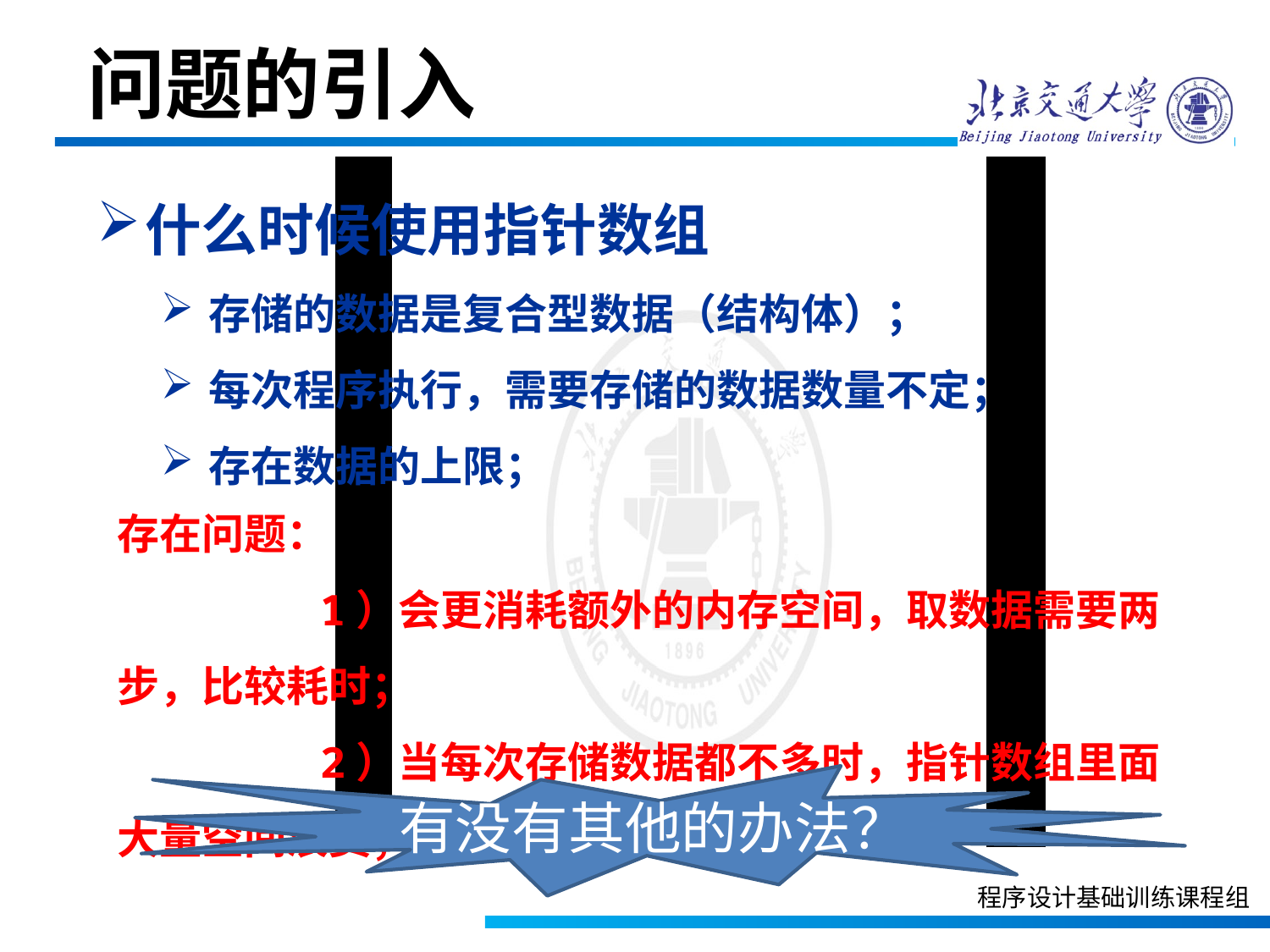

问题的引入
什么时候使用指针数组
存储的数据是复合型数据（结构体）；
每次程序执行，需要存储的数据数量不定；
存在数据的上限；
存在问题：
        1）会更消耗额外的内存空间，取数据需要两步，比较耗时；
        2）当每次存储数据都不多时，指针数组里面大量空间浪费；
有没有其他的办法？
程序设计基础训练课程组